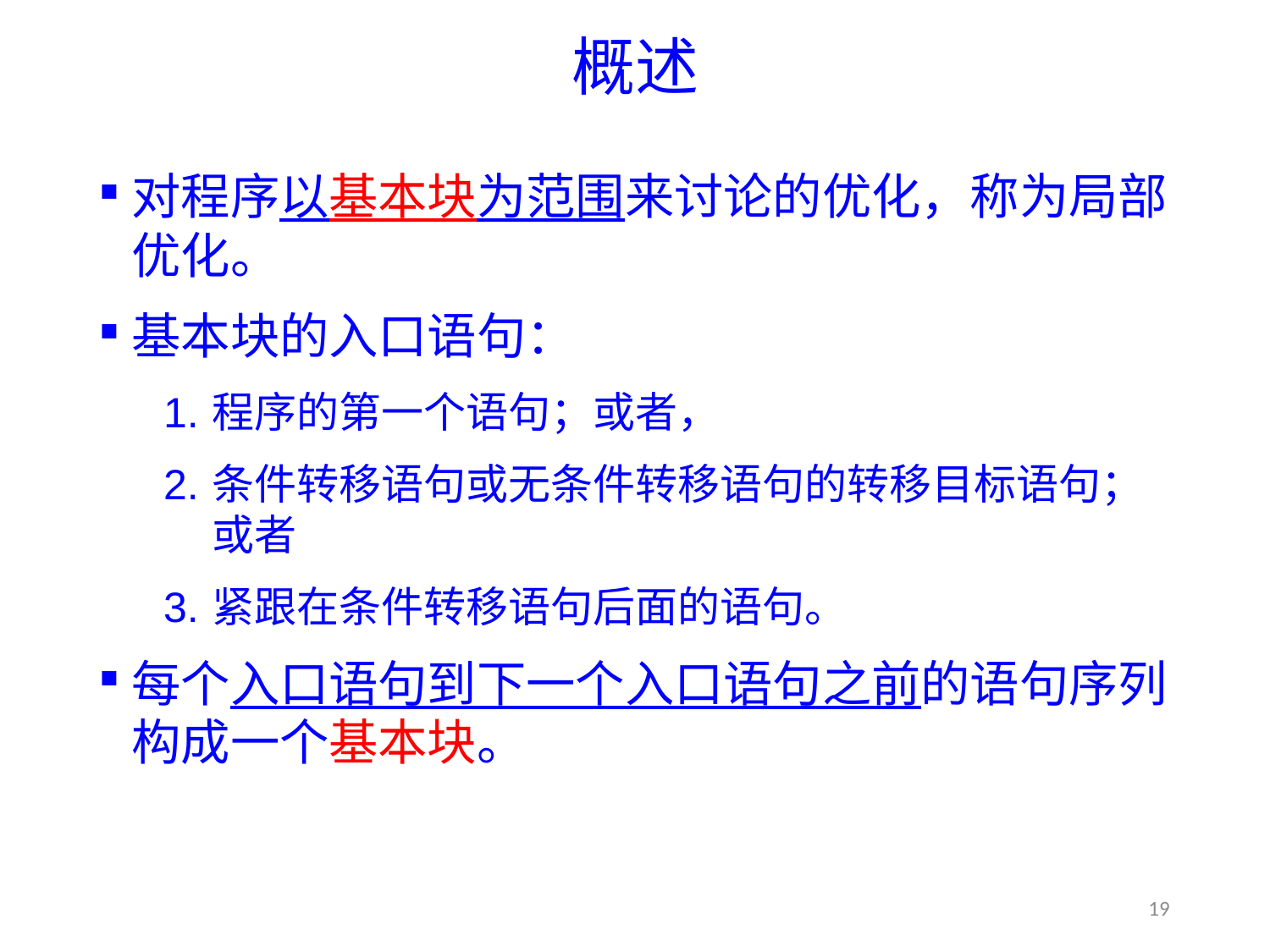

# 概述
对程序以基本块为范围来讨论的优化，称为局部优化。
基本块的入口语句：
程序的第一个语句；或者，
条件转移语句或无条件转移语句的转移目标语句；或者
紧跟在条件转移语句后面的语句。
每个入口语句到下一个入口语句之前的语句序列构成一个基本块。
19